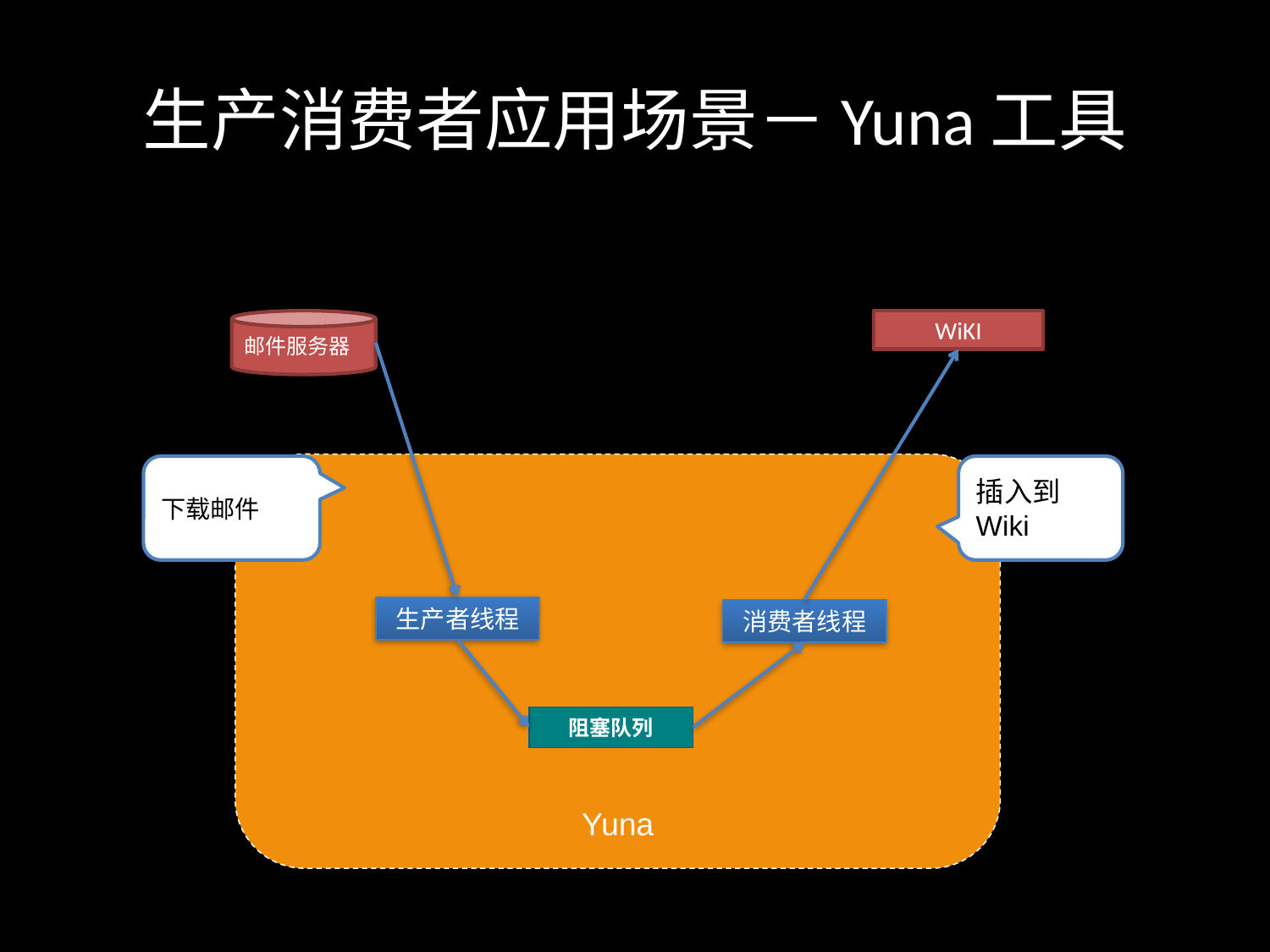

# 生产消费者应用场景－Yuna工具
邮件服务器
WiKI
Yuna
下载邮件
插入到Wiki
生产者线程
消费者线程
阻塞队列